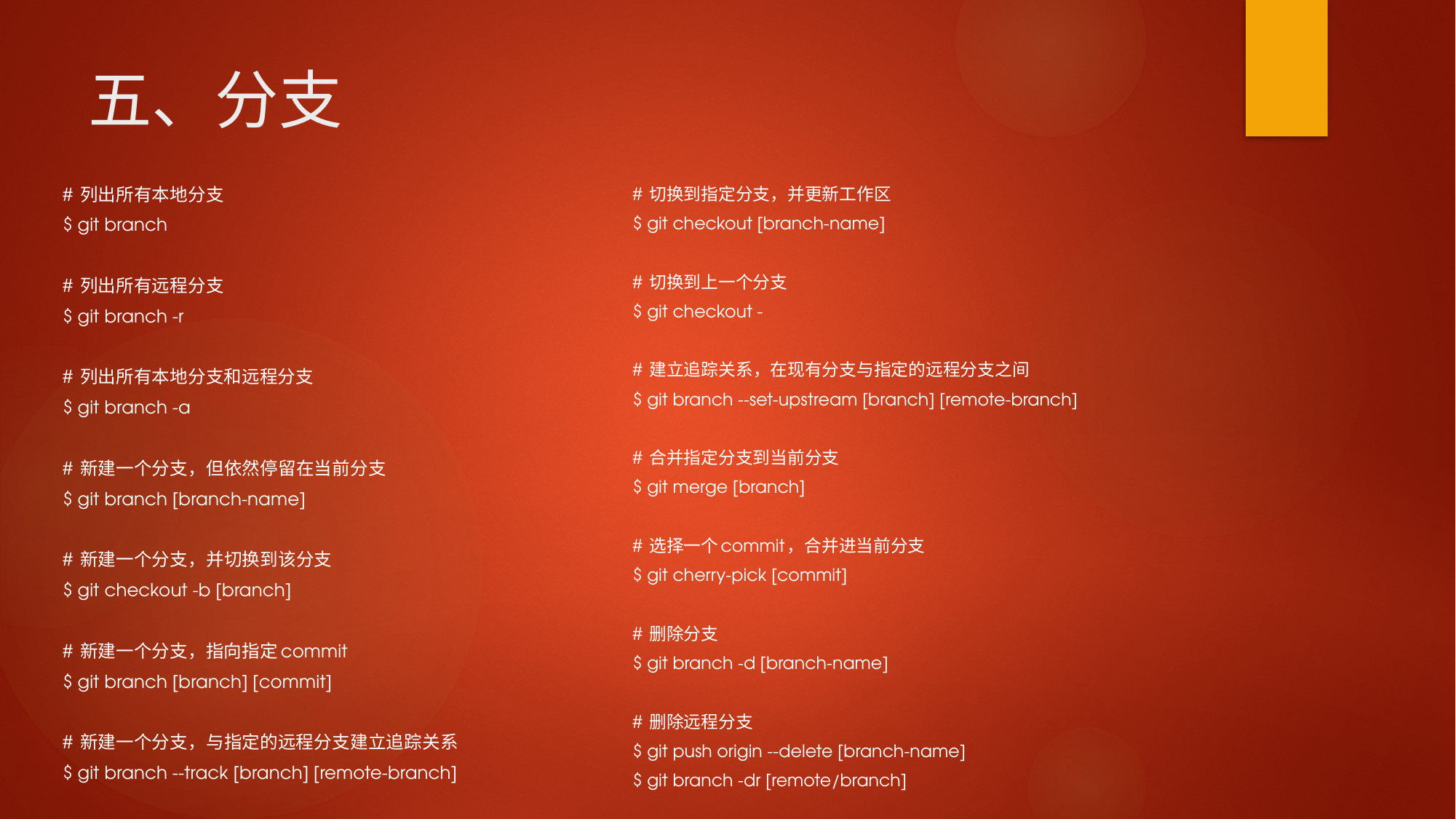

# 五、分支
# 列出所有本地分支
$ git branch

# 列出所有远程分支
$ git branch -r

# 列出所有本地分支和远程分支
$ git branch -a

# 新建一个分支，但依然停留在当前分支
$ git branch [branch-name]

# 新建一个分支，并切换到该分支
$ git checkout -b [branch]

# 新建一个分支，指向指定commit
$ git branch [branch] [commit]

# 新建一个分支，与指定的远程分支建立追踪关系
$ git branch --track [branch] [remote-branch]

# 切换到指定分支，并更新工作区
$ git checkout [branch-name]

# 切换到上一个分支
$ git checkout -

# 建立追踪关系，在现有分支与指定的远程分支之间
$ git branch --set-upstream [branch] [remote-branch]

# 合并指定分支到当前分支
$ git merge [branch]

# 选择一个commit，合并进当前分支
$ git cherry-pick [commit]

# 删除分支
$ git branch -d [branch-name]

# 删除远程分支
$ git push origin --delete [branch-name]
$ git branch -dr [remote/branch]